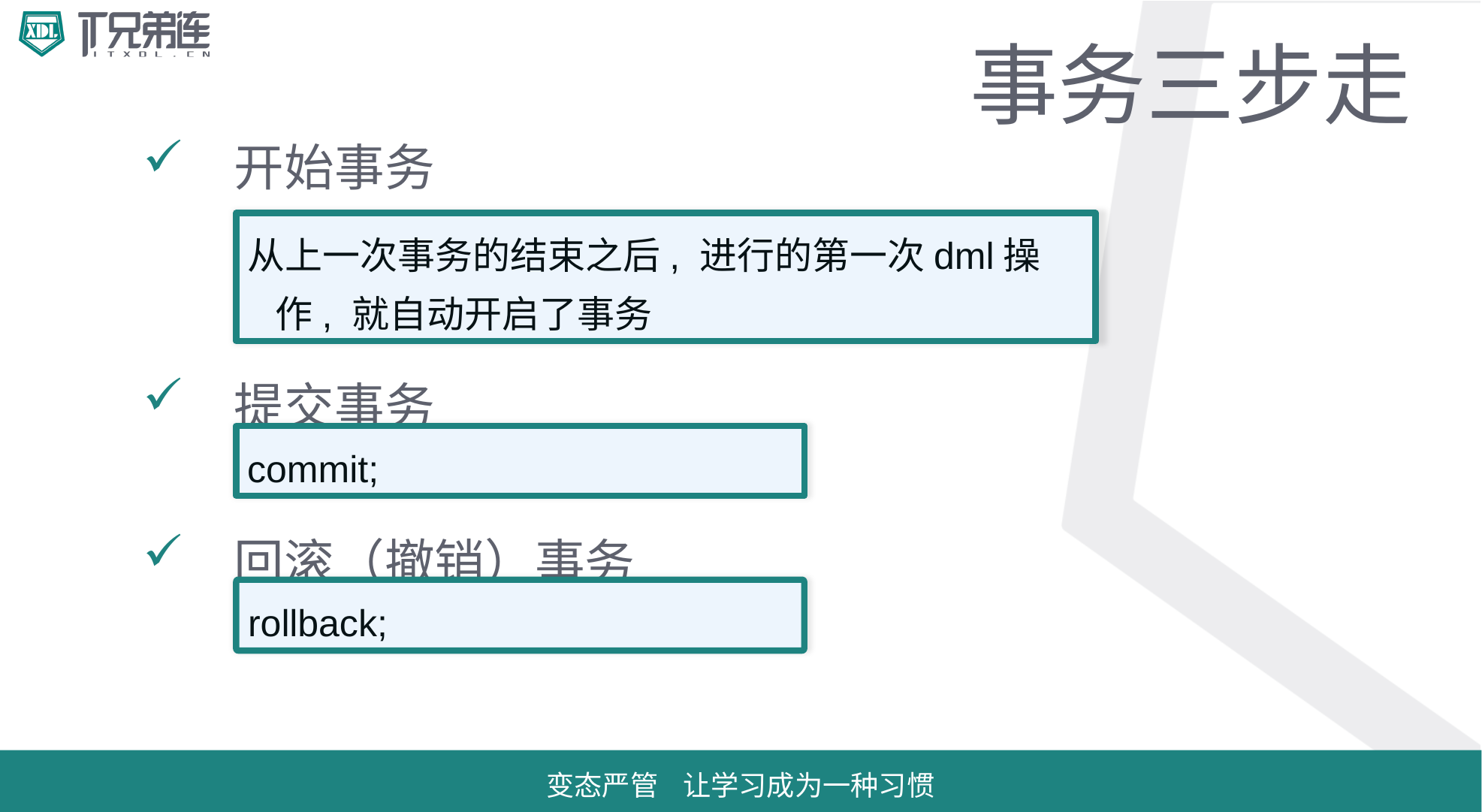

# 事务三步走
开始事务

提交事务

回滚（撤销）事务
从上一次事务的结束之后, 进行的第一次dml操作, 就自动开启了事务
commit;
rollback;